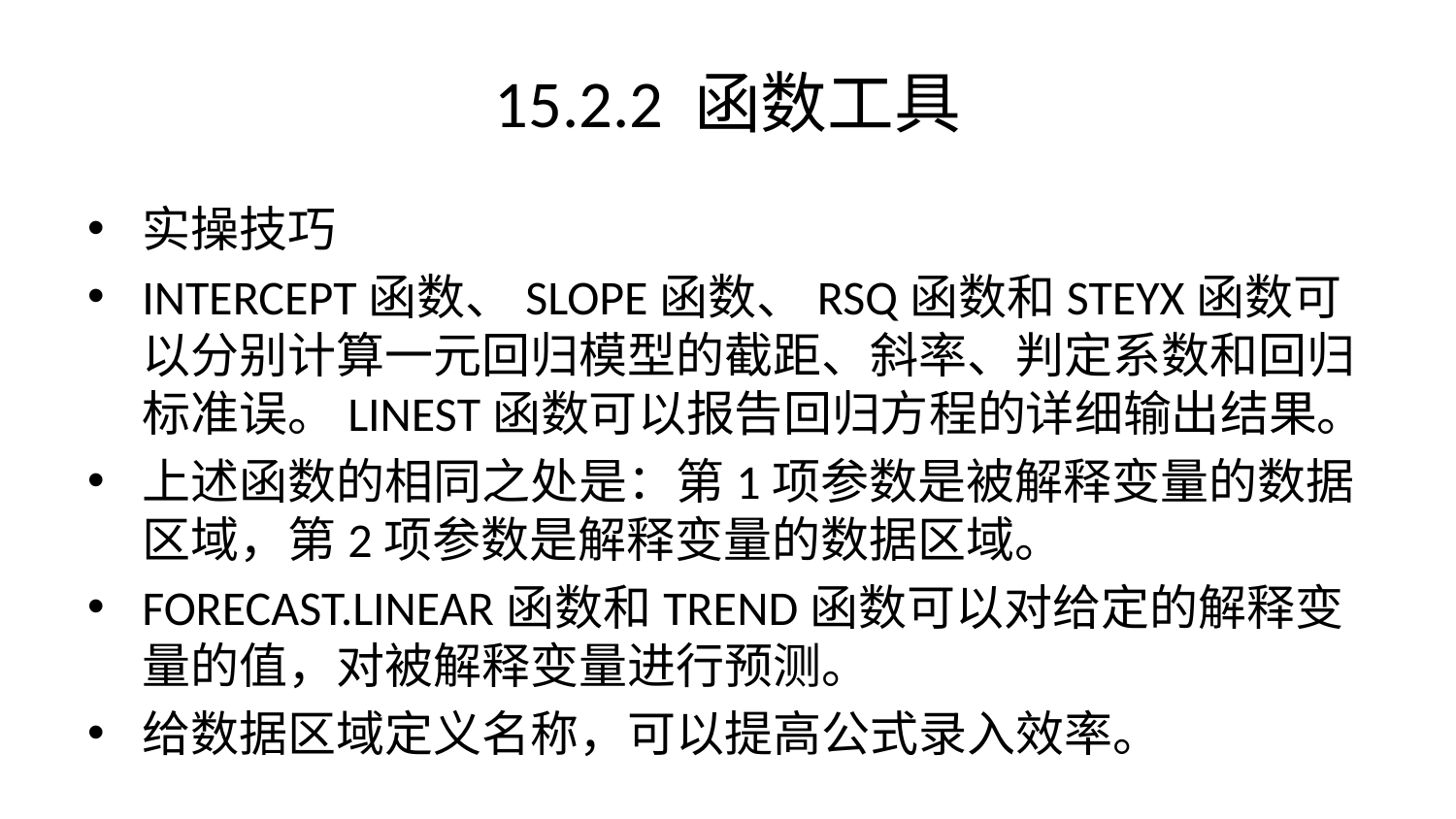

# 15.2.2 函数工具
实操技巧
INTERCEPT函数、SLOPE函数、RSQ函数和STEYX函数可以分别计算一元回归模型的截距、斜率、判定系数和回归标准误。LINEST函数可以报告回归方程的详细输出结果。
上述函数的相同之处是：第1项参数是被解释变量的数据区域，第2项参数是解释变量的数据区域。
FORECAST.LINEAR函数和TREND函数可以对给定的解释变量的值，对被解释变量进行预测。
给数据区域定义名称，可以提高公式录入效率。